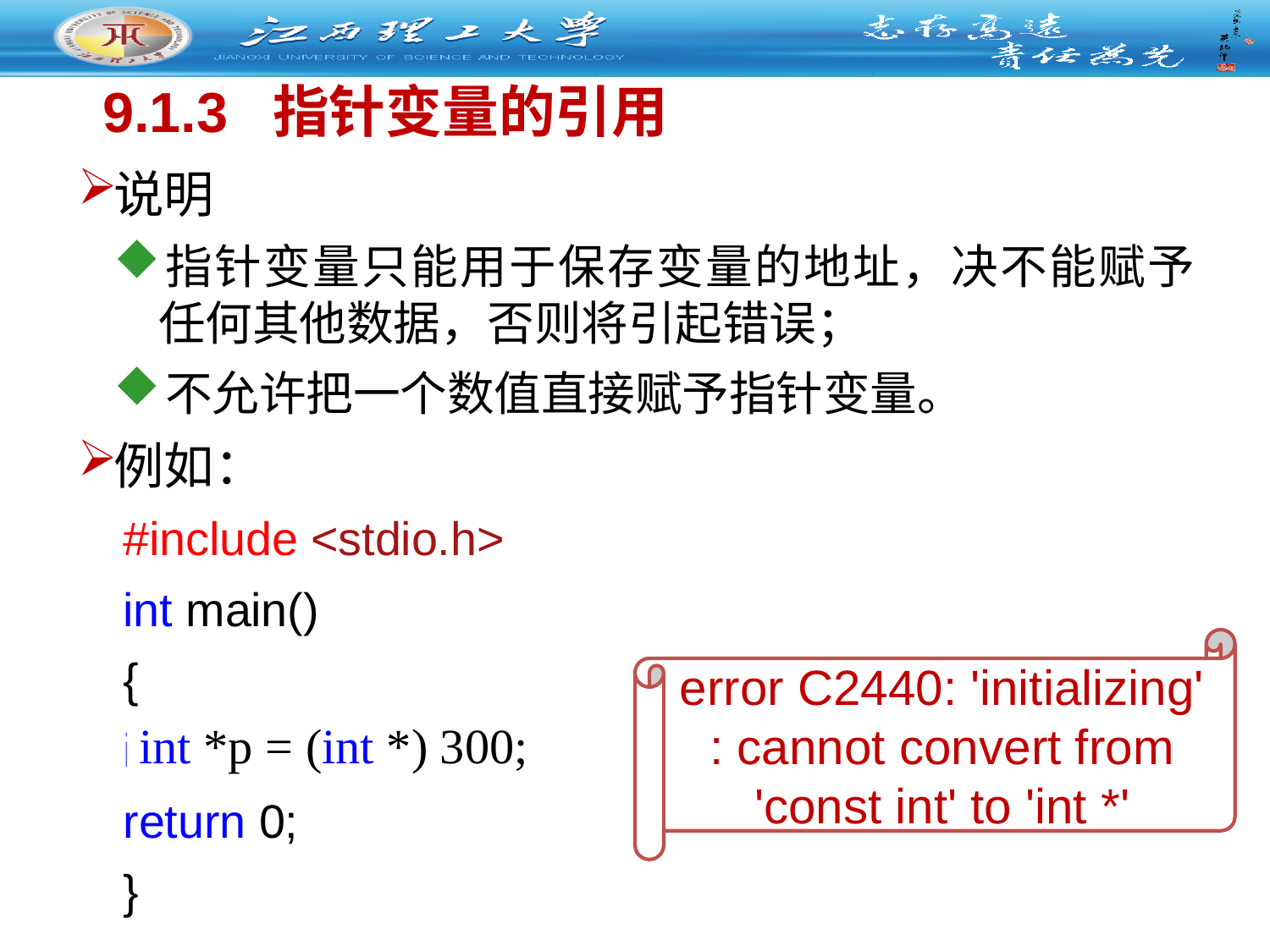

# 9.1.3  指针变量的引用
说明
指针变量只能用于保存变量的地址，决不能赋予任何其他数据，否则将引起错误；
不允许把一个数值直接赋予指针变量。
例如：
#include <stdio.h>
int main()
{
int *p = 300;
return 0;
}
error C2440: 'initializing' : cannot convert from 'const int' to 'int *'
int *p = (int *) 300;